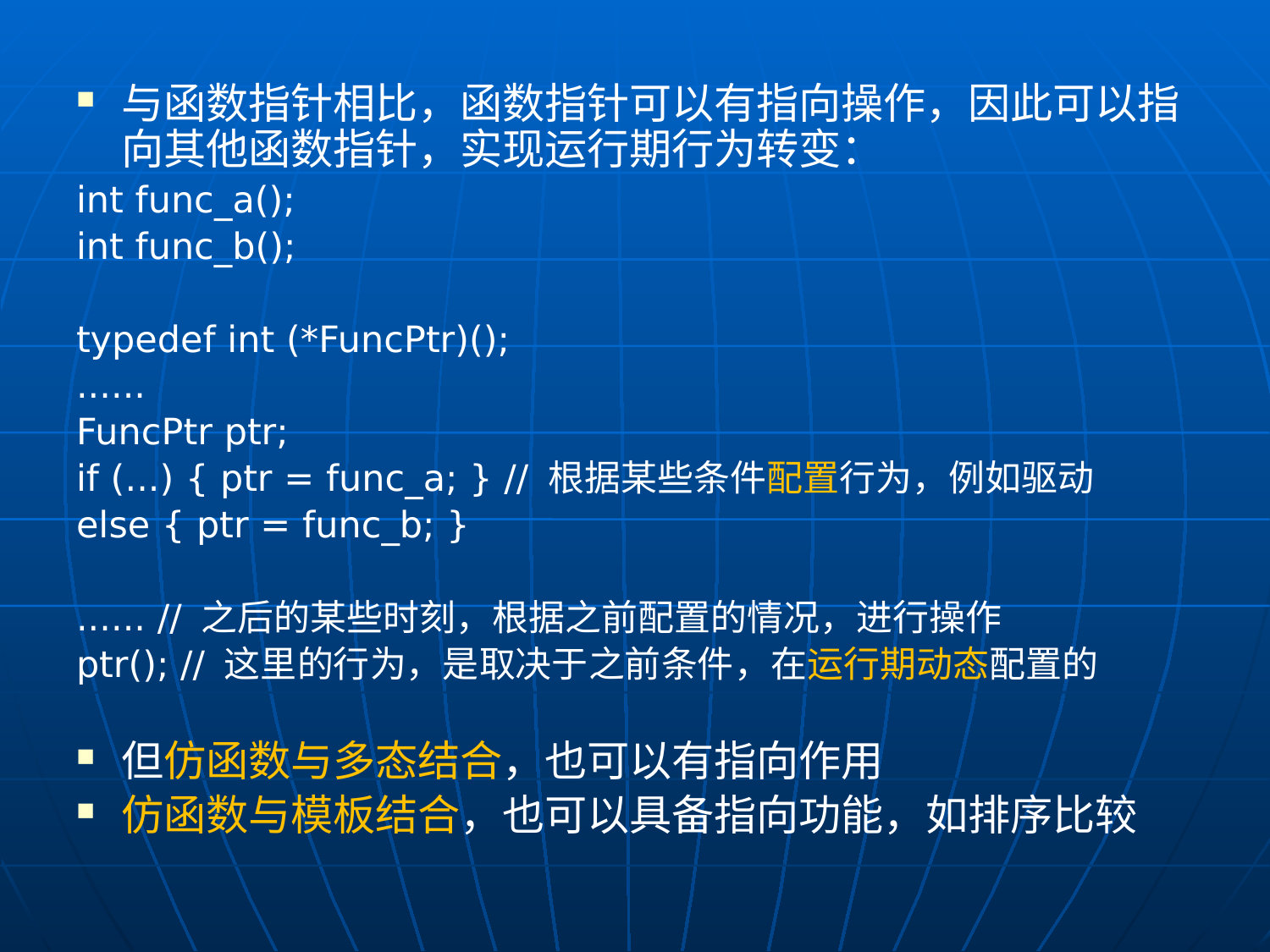

与函数指针相比，函数指针可以有指向操作，因此可以指向其他函数指针，实现运行期行为转变：
int func_a();
int func_b();

typedef int (*FuncPtr)();
......
FuncPtr ptr;
if (...) { ptr = func_a; } // 根据某些条件配置行为，例如驱动
else { ptr = func_b; }

...... // 之后的某些时刻，根据之前配置的情况，进行操作
ptr(); // 这里的行为，是取决于之前条件，在运行期动态配置的

但仿函数与多态结合，也可以有指向作用
仿函数与模板结合，也可以具备指向功能，如排序比较